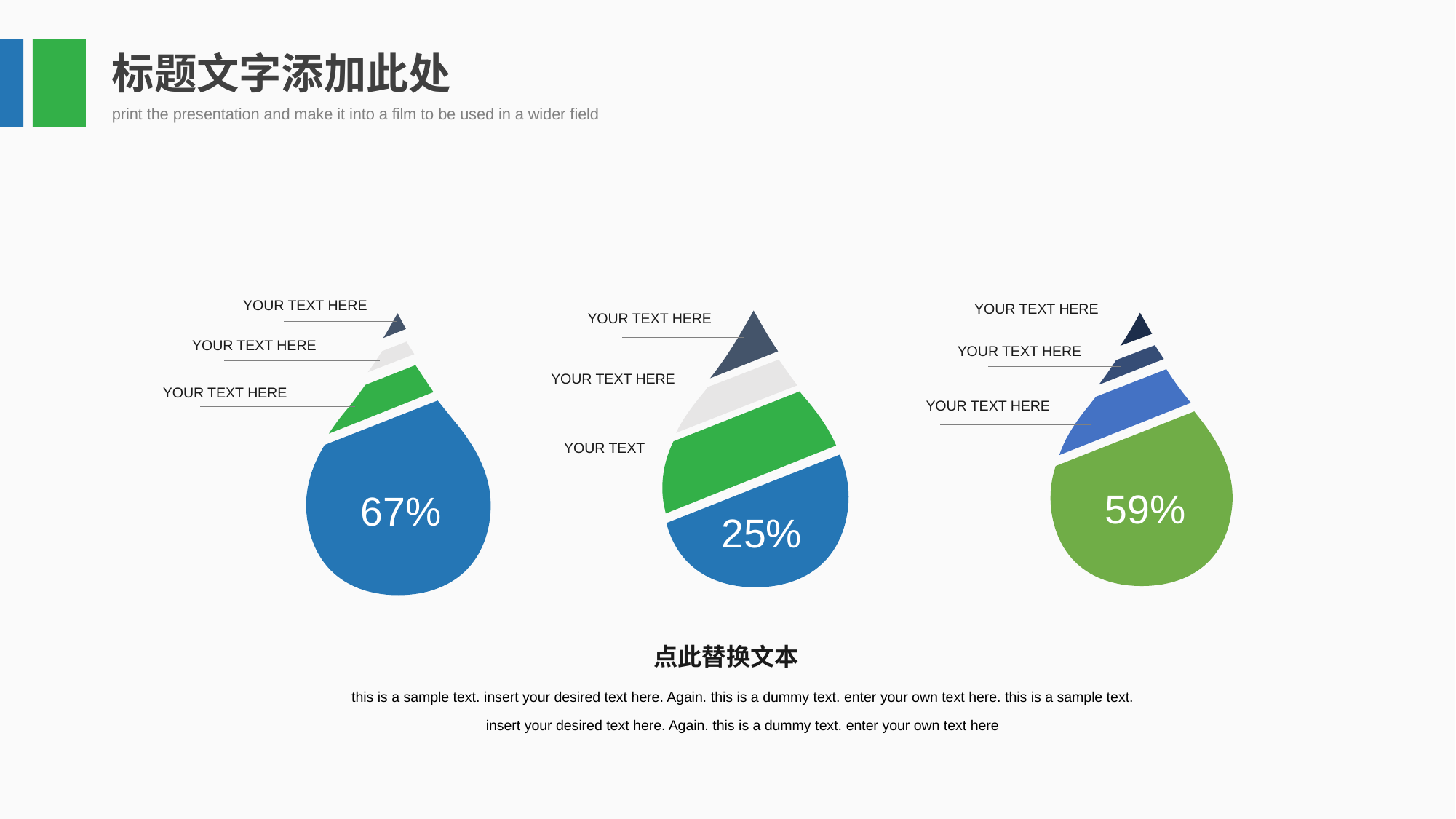

标题文字添加此处
print the presentation and make it into a film to be used in a wider field
YOUR TEXT HERE
YOUR TEXT HERE
YOUR TEXT HERE

YOUR TEXT HERE
YOUR TEXT HERE

YOUR TEXT HERE

YOUR TEXT HERE
YOUR TEXT HERE

YOUR TEXT

59%
67%
25%
点此替换文本
this is a sample text. insert your desired text here. Again. this is a dummy text. enter your own text here. this is a sample text. insert your desired text here. Again. this is a dummy text. enter your own text here